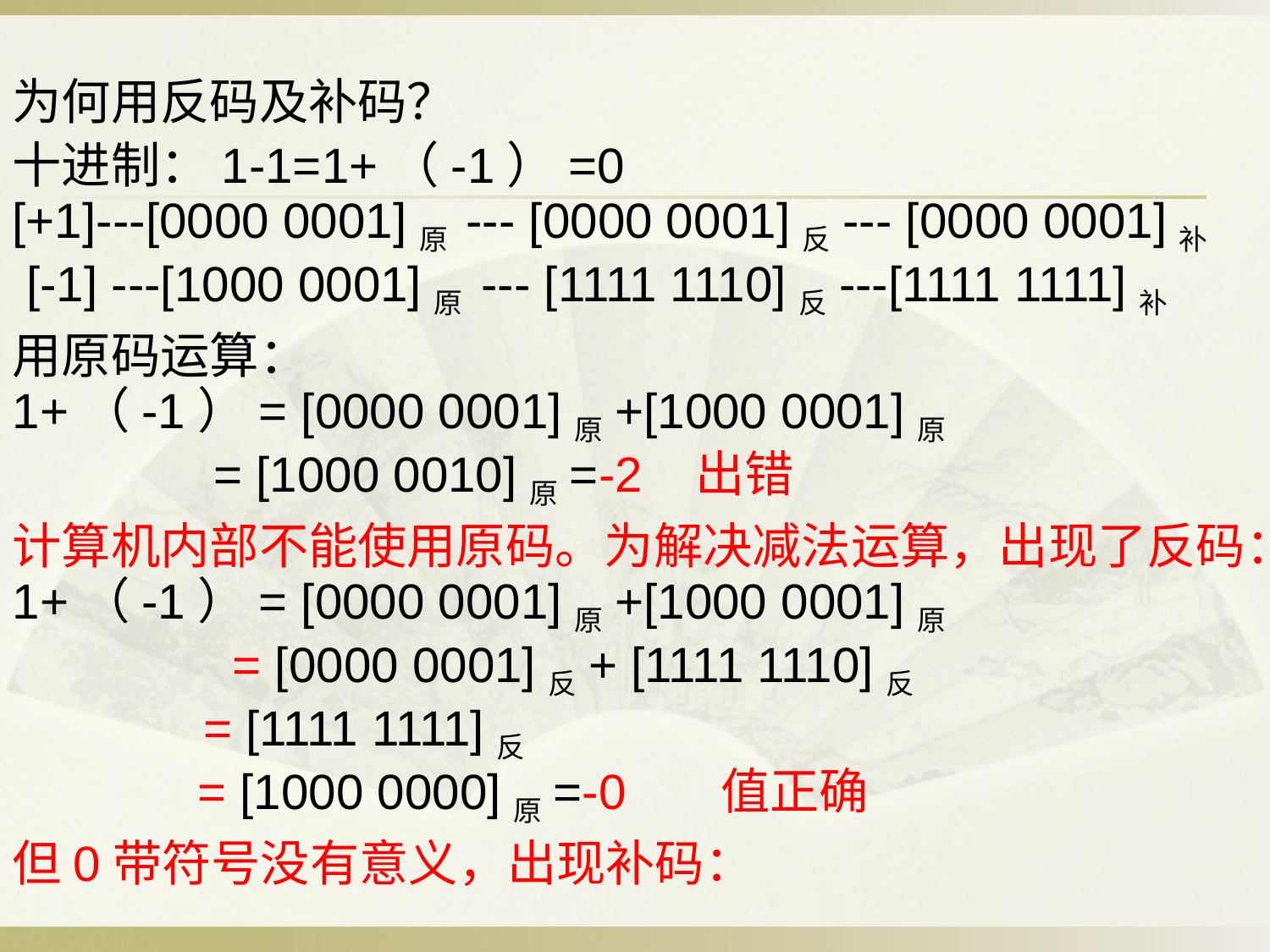

为何用反码及补码？
十进制：1-1=1+（-1）=0
[+1]---[0000 0001]原 --- [0000 0001]反--- [0000 0001]补
 [-1] ---[1000 0001]原 --- [1111 1110]反---[1111 1111]补
用原码运算：
1+（-1）= [0000 0001]原+[1000 0001]原
                         = [1000 0010]原=-2   出错
计算机内部不能使用原码。为解决减法运算，出现了反码：
1+（-1）= [0000 0001]原+[1000 0001]原
                = [0000 0001]反+ [1111 1110]反
                       = [1111 1111]反
                       = [1000 0000]原=-0      值正确
但0带符号没有意义，出现补码：